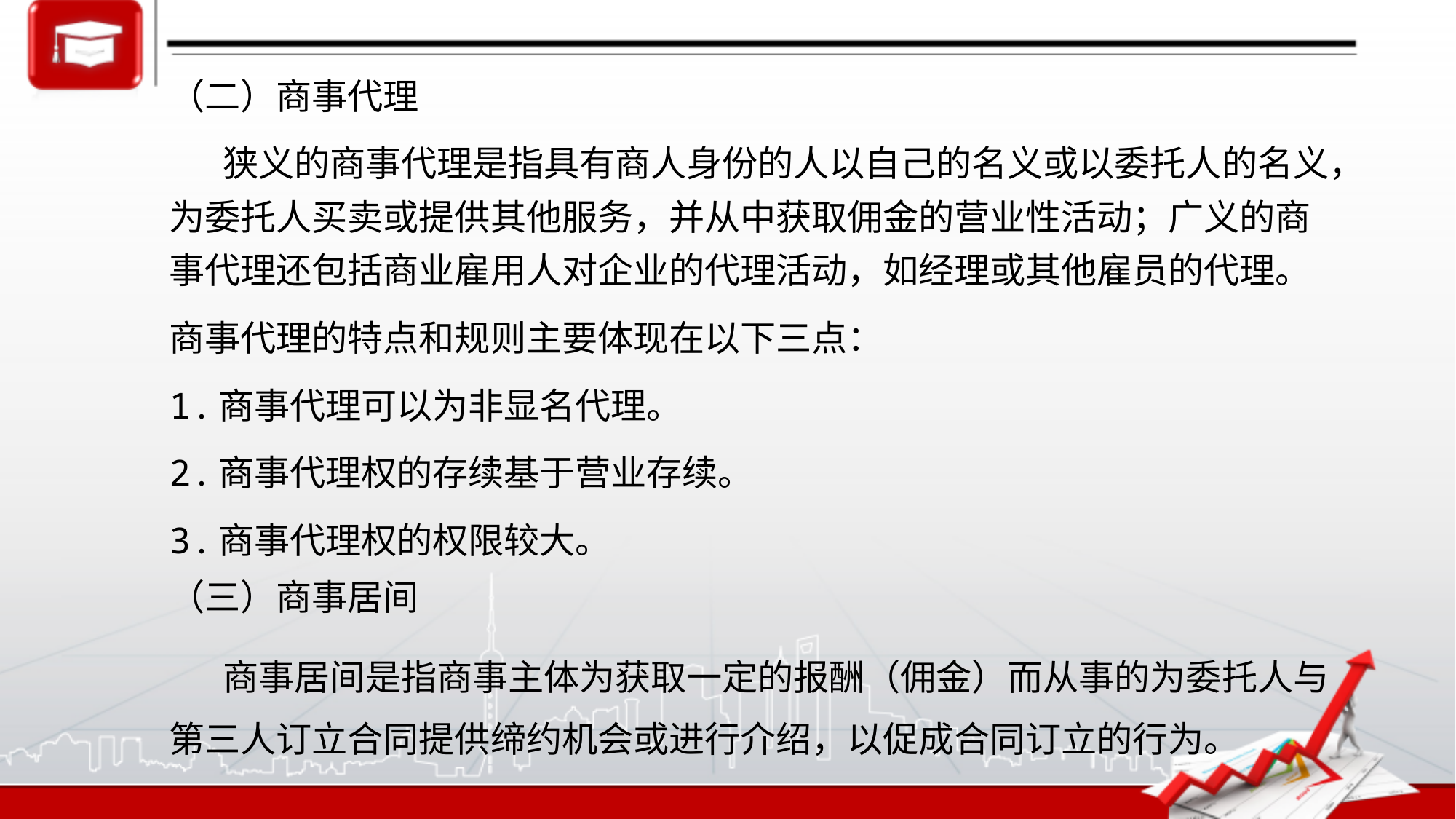

（二）商事代理
狭义的商事代理是指具有商人身份的人以自己的名义或以委托人的名义，为委托人买卖或提供其他服务，并从中获取佣金的营业性活动；广义的商事代理还包括商业雇用人对企业的代理活动，如经理或其他雇员的代理。
商事代理的特点和规则主要体现在以下三点：
1.商事代理可以为非显名代理。
2.商事代理权的存续基于营业存续。
3.商事代理权的权限较大。
（三）商事居间
商事居间是指商事主体为获取一定的报酬（佣金）而从事的为委托人与第三人订立合同提供缔约机会或进行介绍，以促成合同订立的行为。